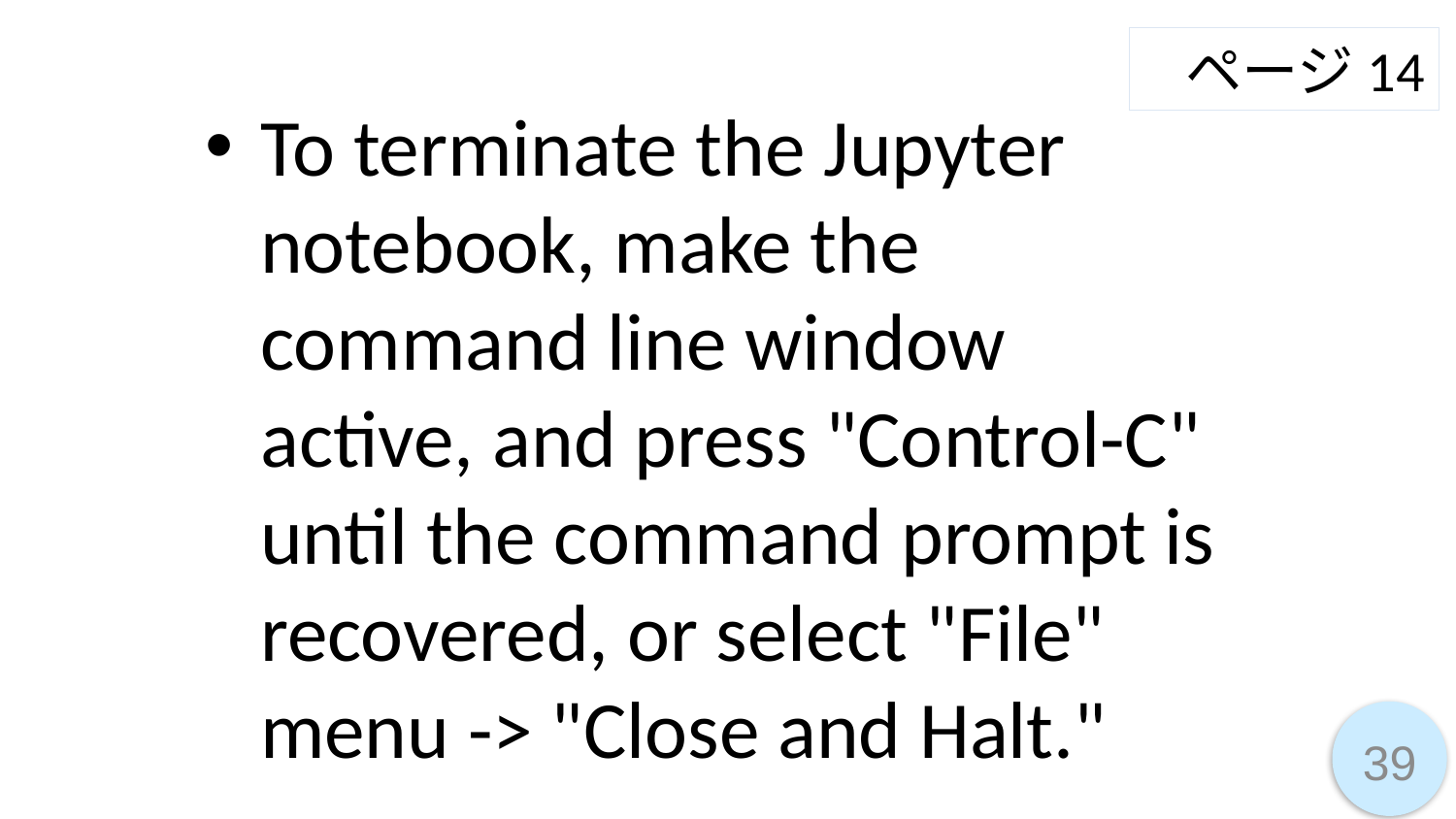

ページ14
To terminate the Jupyter notebook, make the command line window active, and press "Control-C" until the command prompt is recovered, or select "File" menu -> "Close and Halt."
39